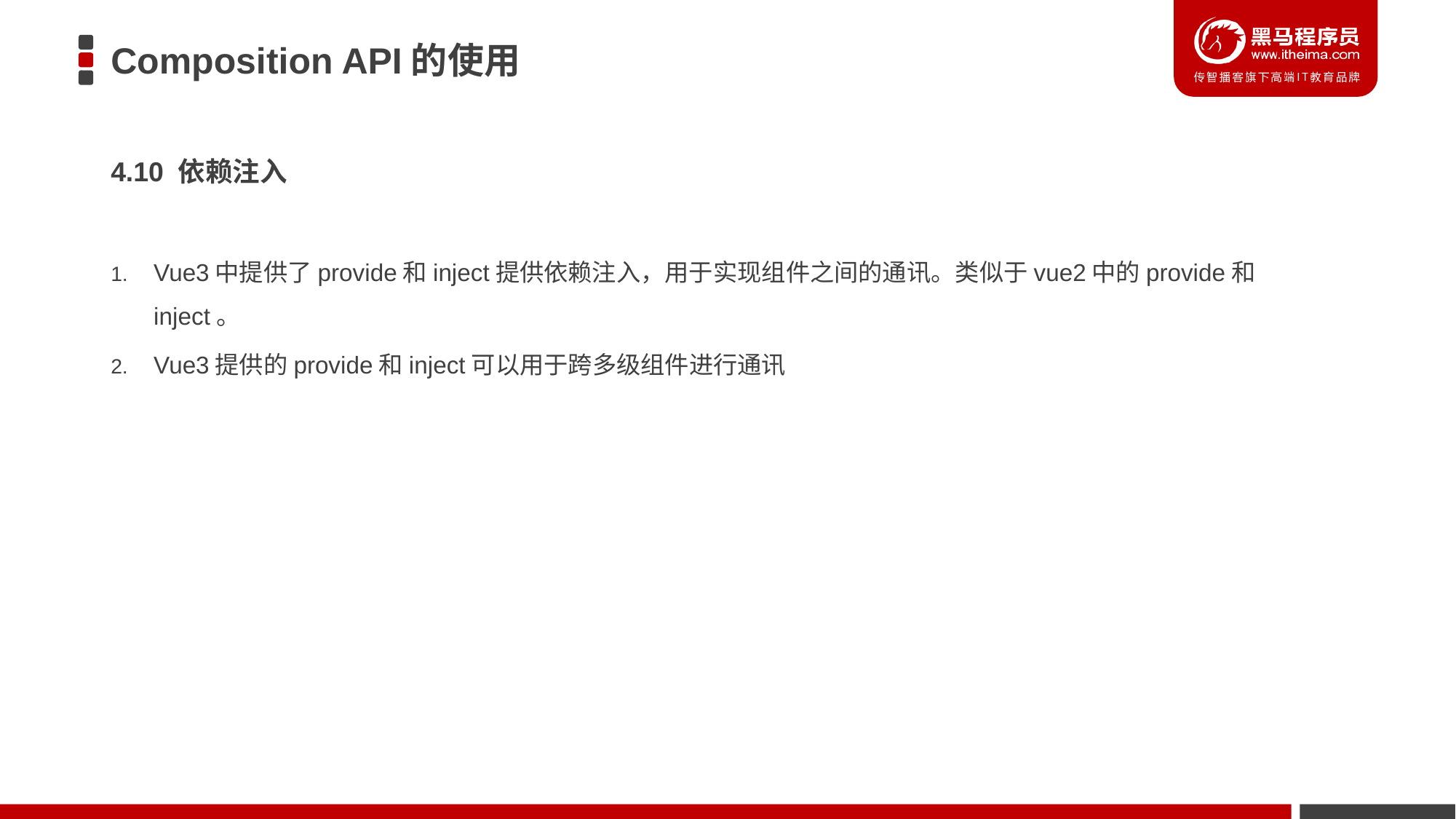

# Composition API的使用
4.10 依赖注入
Vue3中提供了provide和inject提供依赖注入，用于实现组件之间的通讯。类似于vue2中的provide和inject。
Vue3提供的provide和inject可以用于跨多级组件进行通讯